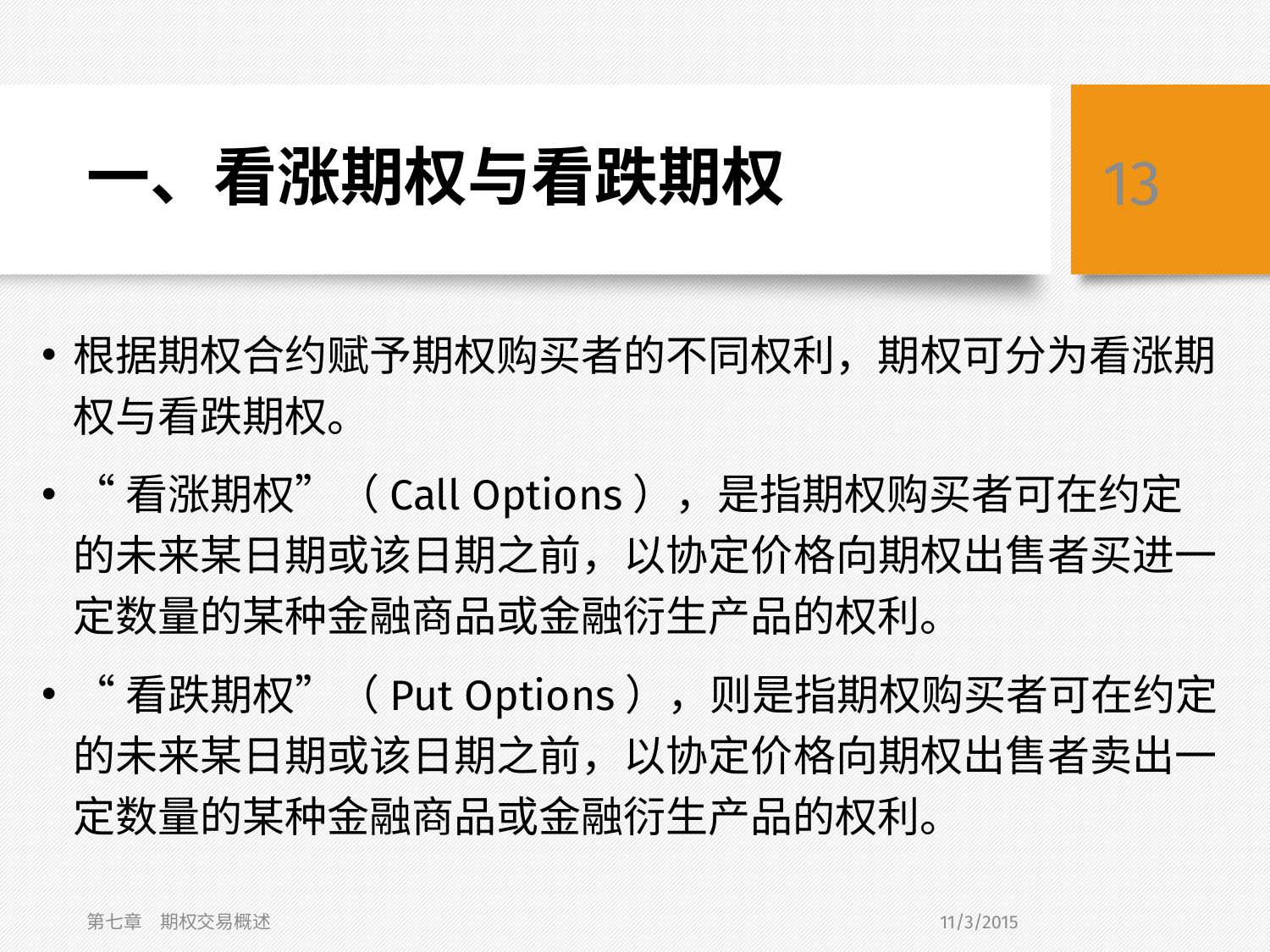

# 一、看涨期权与看跌期权
13
根据期权合约赋予期权购买者的不同权利，期权可分为看涨期权与看跌期权。
“看涨期权”（Call Options），是指期权购买者可在约定的未来某日期或该日期之前，以协定价格向期权出售者买进一定数量的某种金融商品或金融衍生产品的权利。
“看跌期权”（Put Options），则是指期权购买者可在约定的未来某日期或该日期之前，以协定价格向期权出售者卖出一定数量的某种金融商品或金融衍生产品的权利。

11/3/2015
第七章　期权交易概述